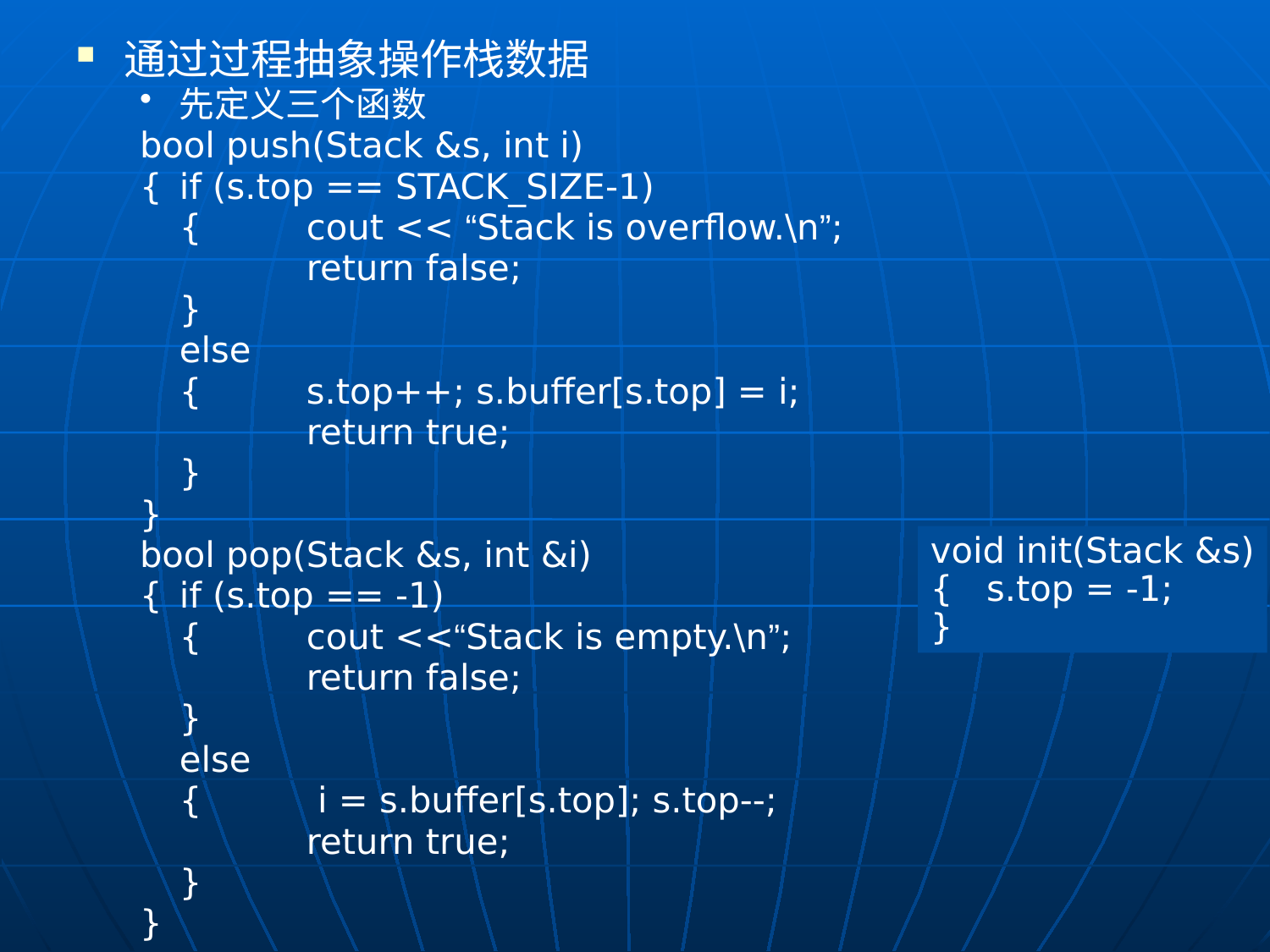

通过过程抽象操作栈数据
先定义三个函数
bool push(Stack &s, int i)
{	if (s.top == STACK_SIZE-1)
	{	cout << “Stack is overflow.\n”;
		return false;
	}
	else
	{	s.top++; s.buffer[s.top] = i;
		return true;
	}
}
bool pop(Stack &s, int &i)
{	if (s.top == -1)
	{	cout <<“Stack is empty.\n”;
		return false;
	}
  	else
	{	 i = s.buffer[s.top]; s.top--;
		return true;
	}
}
void init(Stack &s)
{   s.top = -1;
}